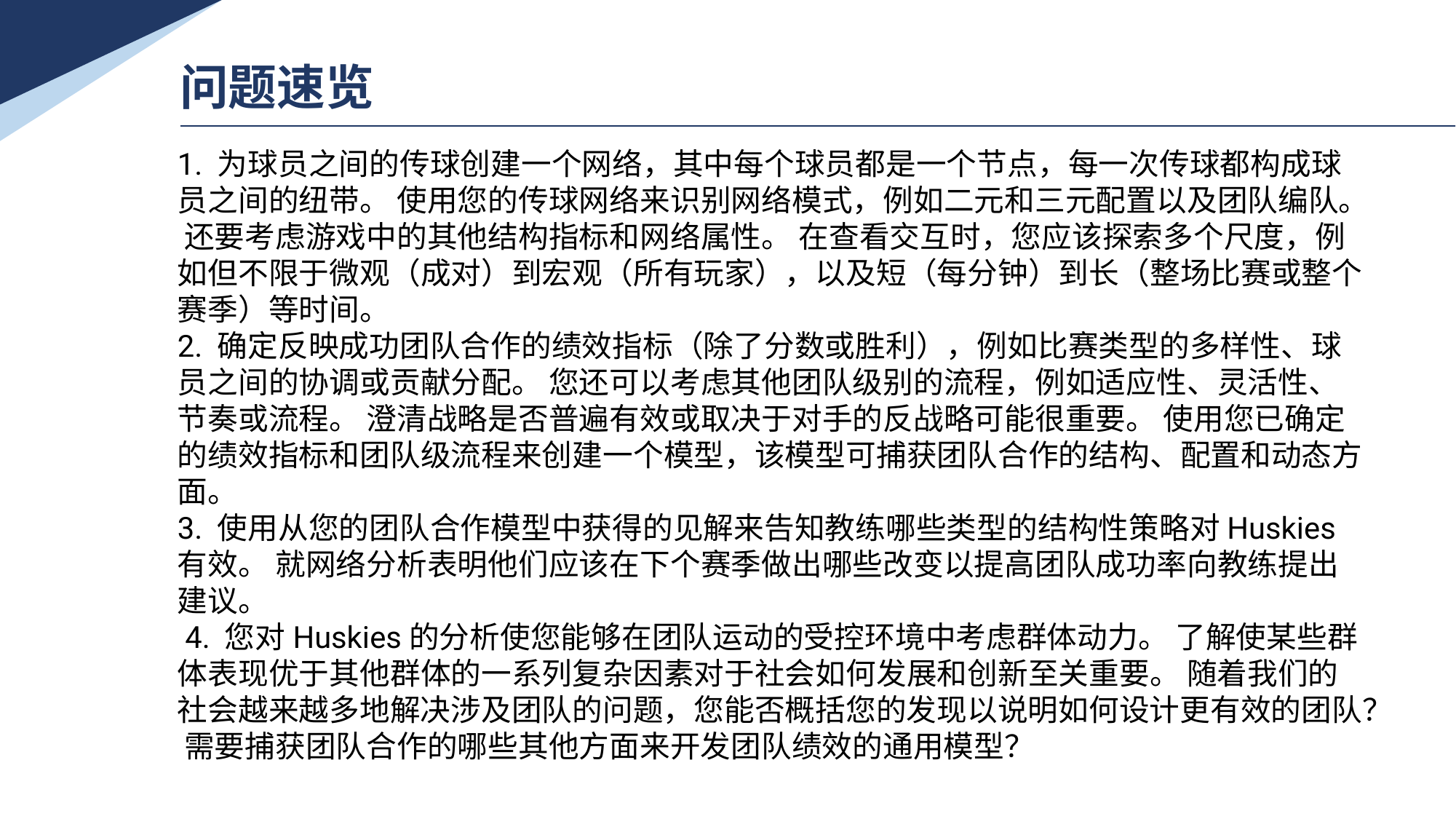

问题速览
1. 为球员之间的传球创建一个网络，其中每个球员都是一个节点，每一次传球都构成球员之间的纽带。 使用您的传球网络来识别网络模式，例如二元和三元配置以及团队编队。 还要考虑游戏中的其他结构指标和网络属性。 在查看交互时，您应该探索多个尺度，例如但不限于微观（成对）到宏观（所有玩家），以及短（每分钟）到长（整场比赛或整个赛季）等时间。
2. 确定反映成功团队合作的绩效指标（除了分数或胜利），例如比赛类型的多样性、球员之间的协调或贡献分配。 您还可以考虑其他团队级别的流程，例如适应性、灵活性、节奏或流程。 澄清战略是否普遍有效或取决于对手的反战略可能很重要。 使用您已确定的绩效指标和团队级流程来创建一个模型，该模型可捕获团队合作的结构、配置和动态方面。
3. 使用从您的团队合作模型中获得的见解来告知教练哪些类型的结构性策略对Huskies有效。 就网络分析表明他们应该在下个赛季做出哪些改变以提高团队成功率向教练提出建议。
 4. 您对Huskies的分析使您能够在团队运动的受控环境中考虑群体动力。 了解使某些群体表现优于其他群体的一系列复杂因素对于社会如何发展和创新至关重要。 随着我们的社会越来越多地解决涉及团队的问题，您能否概括您的发现以说明如何设计更有效的团队？ 需要捕获团队合作的哪些其他方面来开发团队绩效的通用模型？